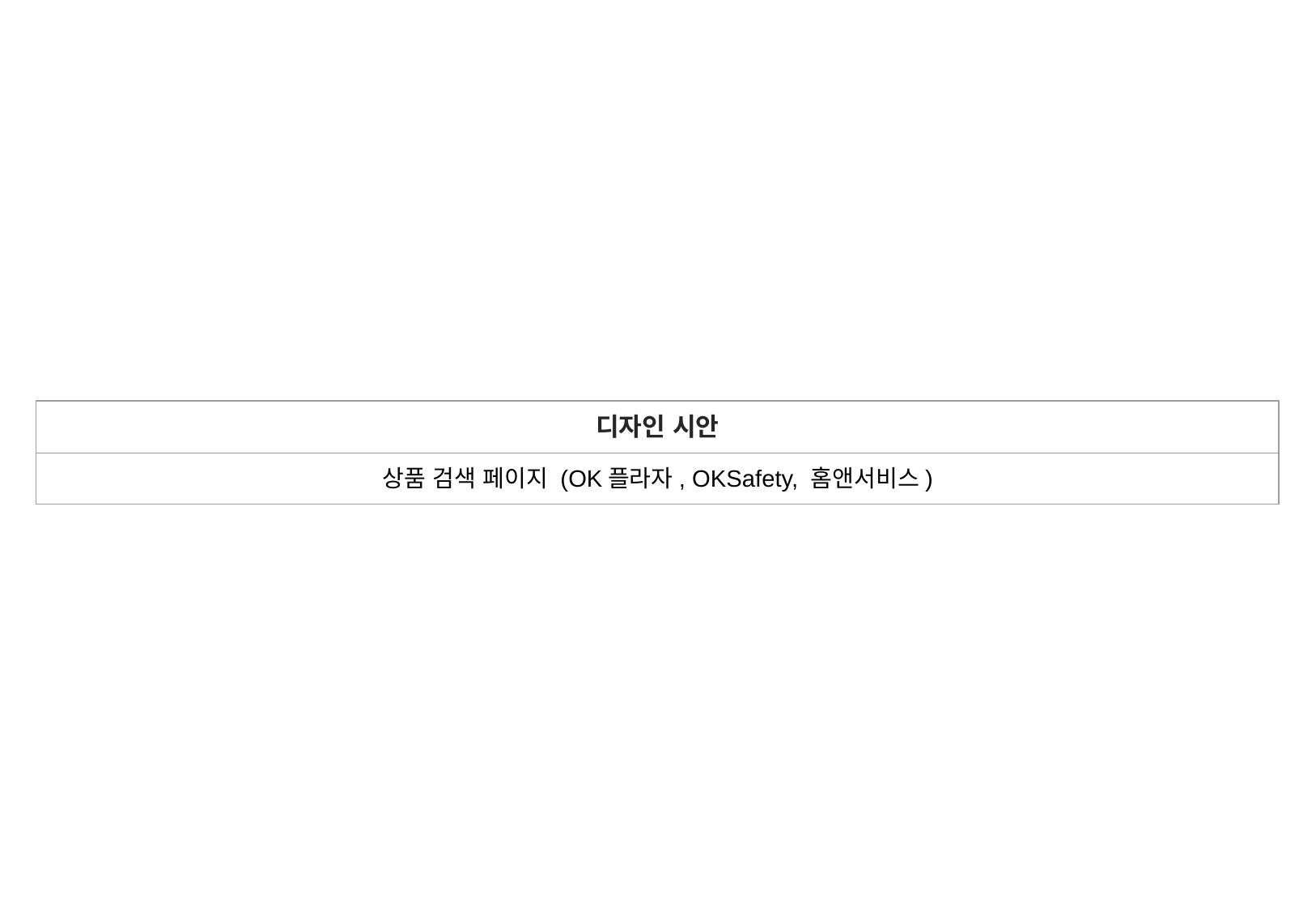

| 디자인 시안 |
| --- |
| 상품 검색 페이지 (OK플라자, OKSafety, 홈앤서비스) |